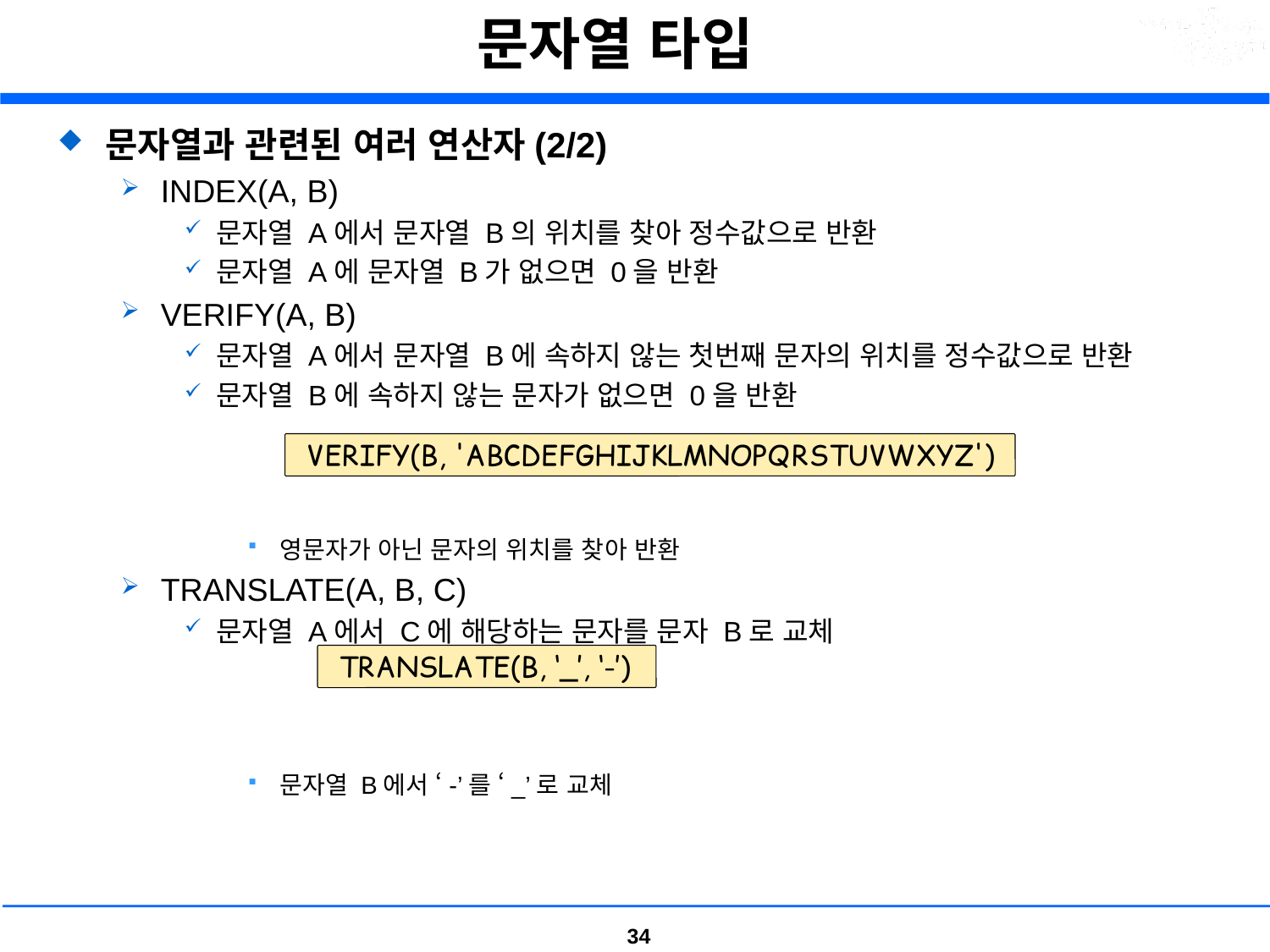

# 문자열 타입
문자열과 관련된 여러 연산자(2/2)
INDEX(A, B)
문자열 A에서 문자열 B의 위치를 찾아 정수값으로 반환
문자열 A에 문자열 B가 없으면 0을 반환
VERIFY(A, B)
문자열 A에서 문자열 B에 속하지 않는 첫번째 문자의 위치를 정수값으로 반환
문자열 B에 속하지 않는 문자가 없으면 0을 반환

영문자가 아닌 문자의 위치를 찾아 반환
TRANSLATE(A, B, C)
문자열 A에서 C에 해당하는 문자를 문자 B로 교체

문자열 B에서 ‘-’를 ‘_’로 교체

 VERIFY(B, 'ABCDEFGHIJKLMNOPQRSTUVWXYZ')
 TRANSLATE(B, ‘_’, ‘-’)